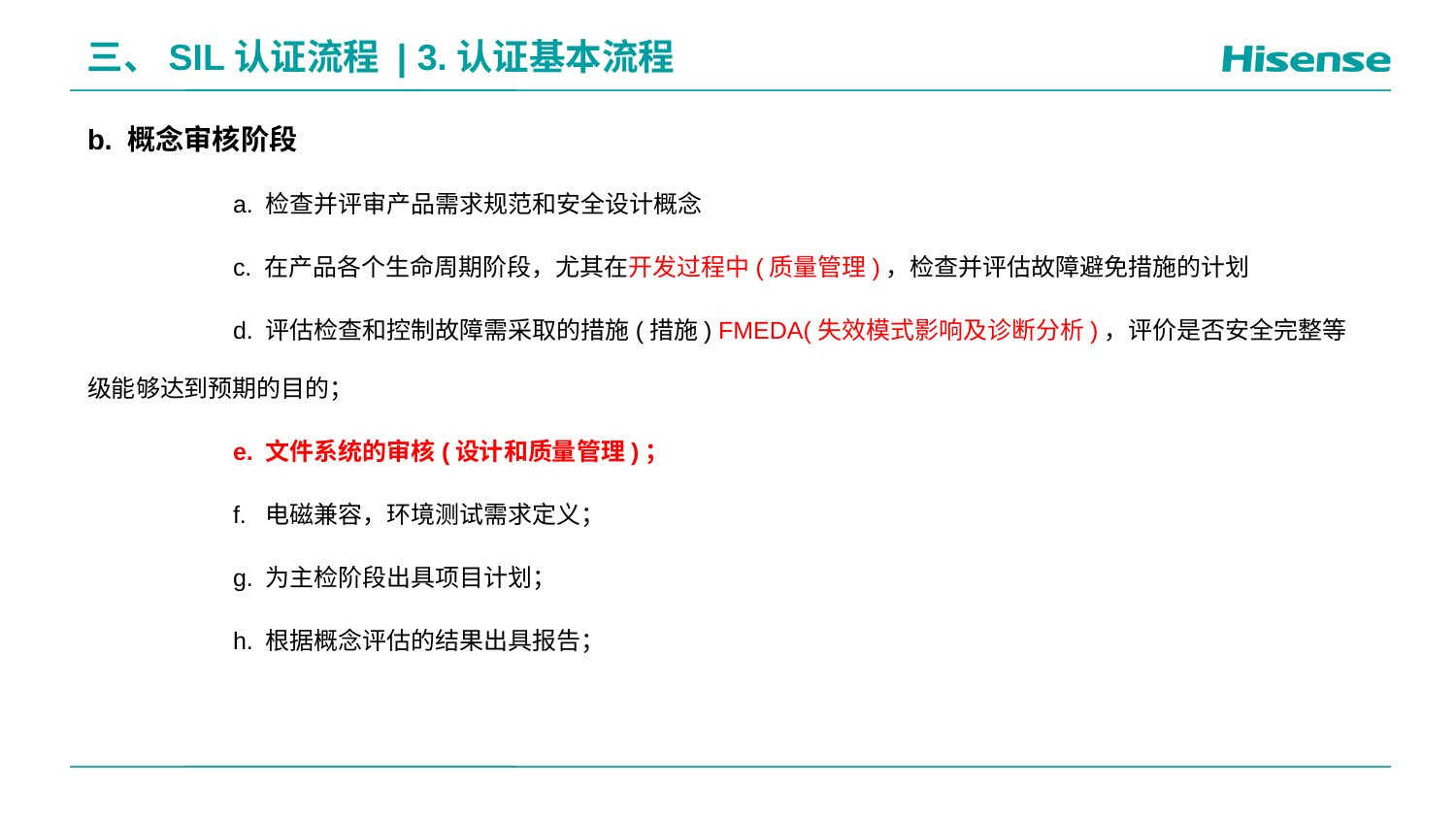

三、SIL认证流程 | 3.认证基本流程
b. 概念审核阶段
	a. 检查并评审产品需求规范和安全设计概念
	c. 在产品各个生命周期阶段，尤其在开发过程中(质量管理)，检查并评估故障避免措施的计划
	d. 评估检查和控制故障需采取的措施(措施) FMEDA(失效模式影响及诊断分析)，评价是否安全完整等级能够达到预期的目的；
	e. 文件系统的审核(设计和质量管理)；
	f.  电磁兼容，环境测试需求定义；
	g. 为主检阶段出具项目计划；
	h. 根据概念评估的结果出具报告；